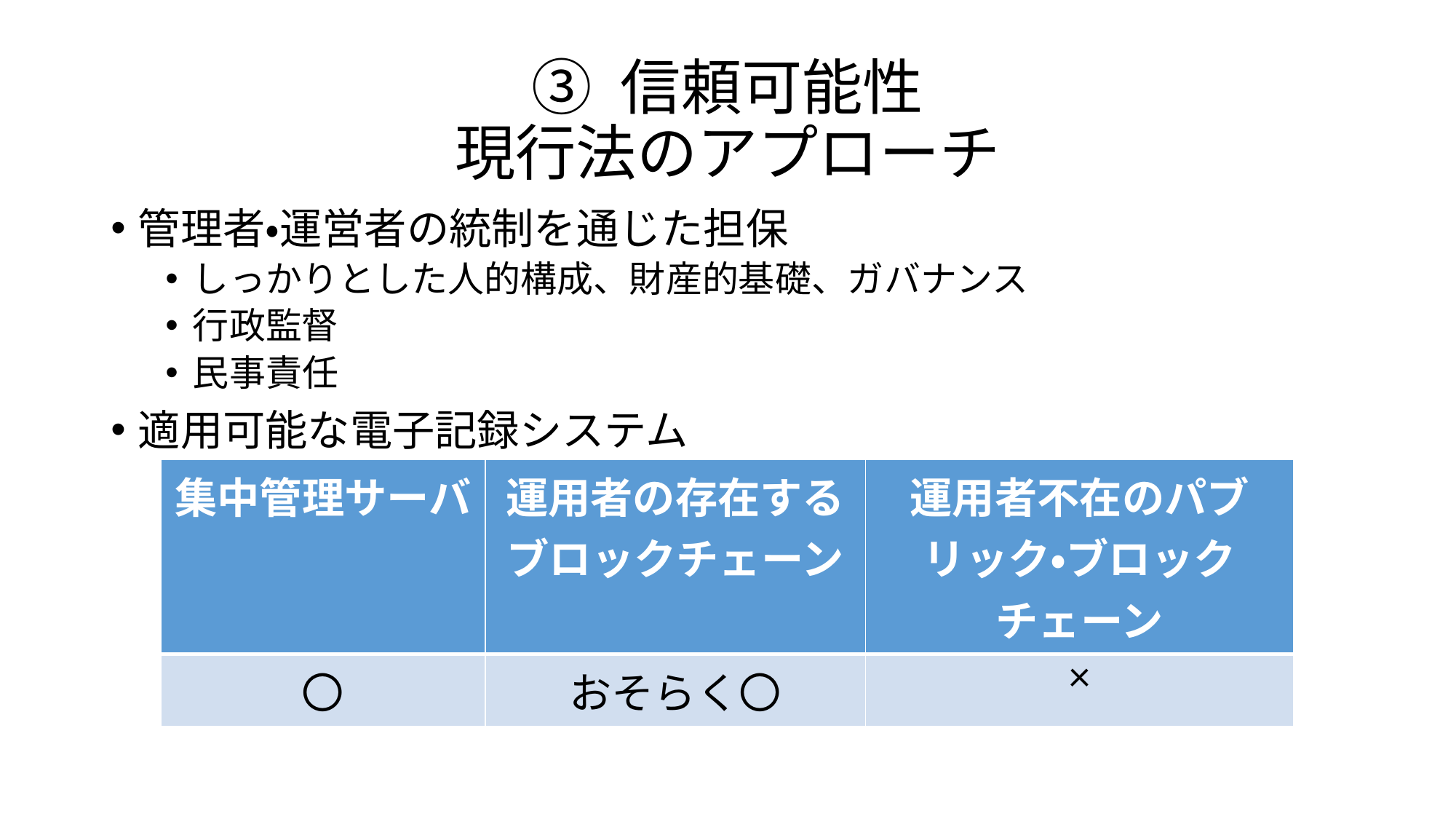

# ③ 信頼可能性 現行法のアプローチ
管理者・運営者の統制を通じた担保
しっかりとした人的構成、財産的基礎、ガバナンス
行政監督
民事責任
適用可能な電子記録システム

| 集中管理サーバ | 運用者の存在する ブロックチェーン | 運用者不在のパブリック・ブロックチェーン |
| --- | --- | --- |
| 〇 | おそらく〇 | × |